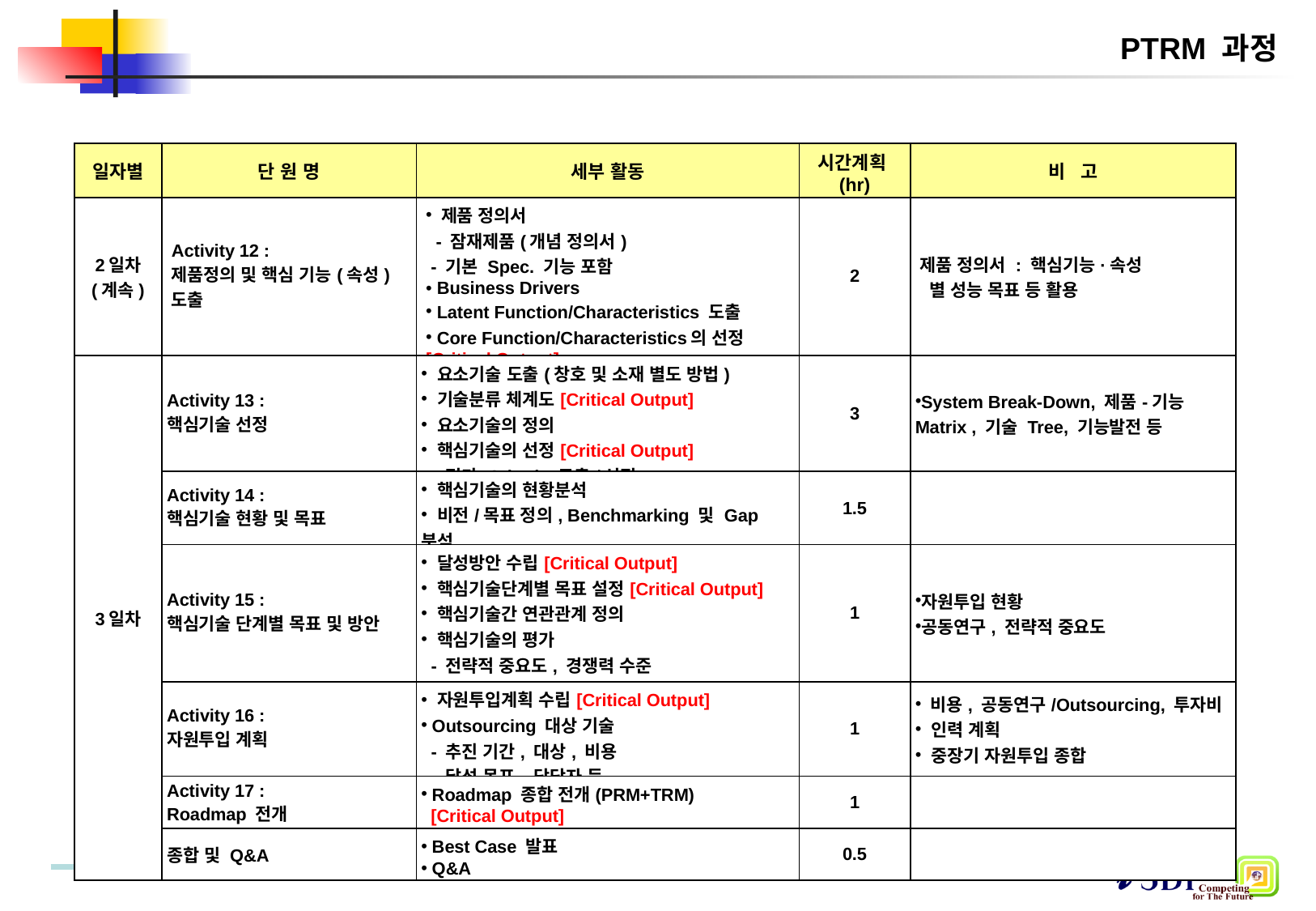

# PTRM 과정
| 일자별 | 단 원 명 | 세부 활동 | 시간계획(hr) | 비 고 |
| --- | --- | --- | --- | --- |
| 2일차 (계속) | Activity 12 : 제품정의 및 핵심 기능(속성) 도출 | 제품 정의서 - 잠재제품(개념 정의서) - 기본 Spec. 기능 포함 Business Drivers Latent Function/Characteristics 도출 Core Function/Characteristics의 선정[Critical Output] | 2 | 제품 정의서 : 핵심기능·속성 별 성능 목표 등 활용 |
| 3일차 | Activity 13 : 핵심기술 선정 | 요소기술 도출(창호 및 소재 별도 방법) 기술분류 체계도[Critical Output] 요소기술의 정의 핵심기술의 선정[Critical Output] - 평가 Criteria 도출/선정 | 3 | System Break-Down, 제품-기능 Matrix , 기술 Tree, 기능발전 등 |
|  | Activity 14 : 핵심기술 현황 및 목표 | 핵심기술의 현황분석 비전/목표 정의, Benchmarking 및 Gap분석 현수준 대비 목표 설정 | 1.5 |  |
|  | Activity 15 : 핵심기술 단계별 목표 및 방안 | 달성방안 수립[Critical Output] 핵심기술단계별 목표 설정[Critical Output] 핵심기술간 연관관계 정의 핵심기술의 평가 - 전략적 중요도, 경쟁력 수준 In-house vs. Outsourcing 등 | 1 | 자원투입 현황 공동연구, 전략적 중요도 |
|  | Activity 16 : 자원투입 계획 | 자원투입계획 수립[Critical Output] Outsourcing 대상 기술 - 추진 기간, 대상, 비용 - 달성 목표, 담당자 등 | 1 | 비용, 공동연구/Outsourcing, 투자비 인력 계획 중장기 자원투입 종합 |
|  | Activity 17 : Roadmap 전개 | Roadmap 종합 전개(PRM+TRM) [Critical Output] | 1 |  |
|  | 종합 및 Q&A | Best Case 발표 Q&A | 0.5 |  |